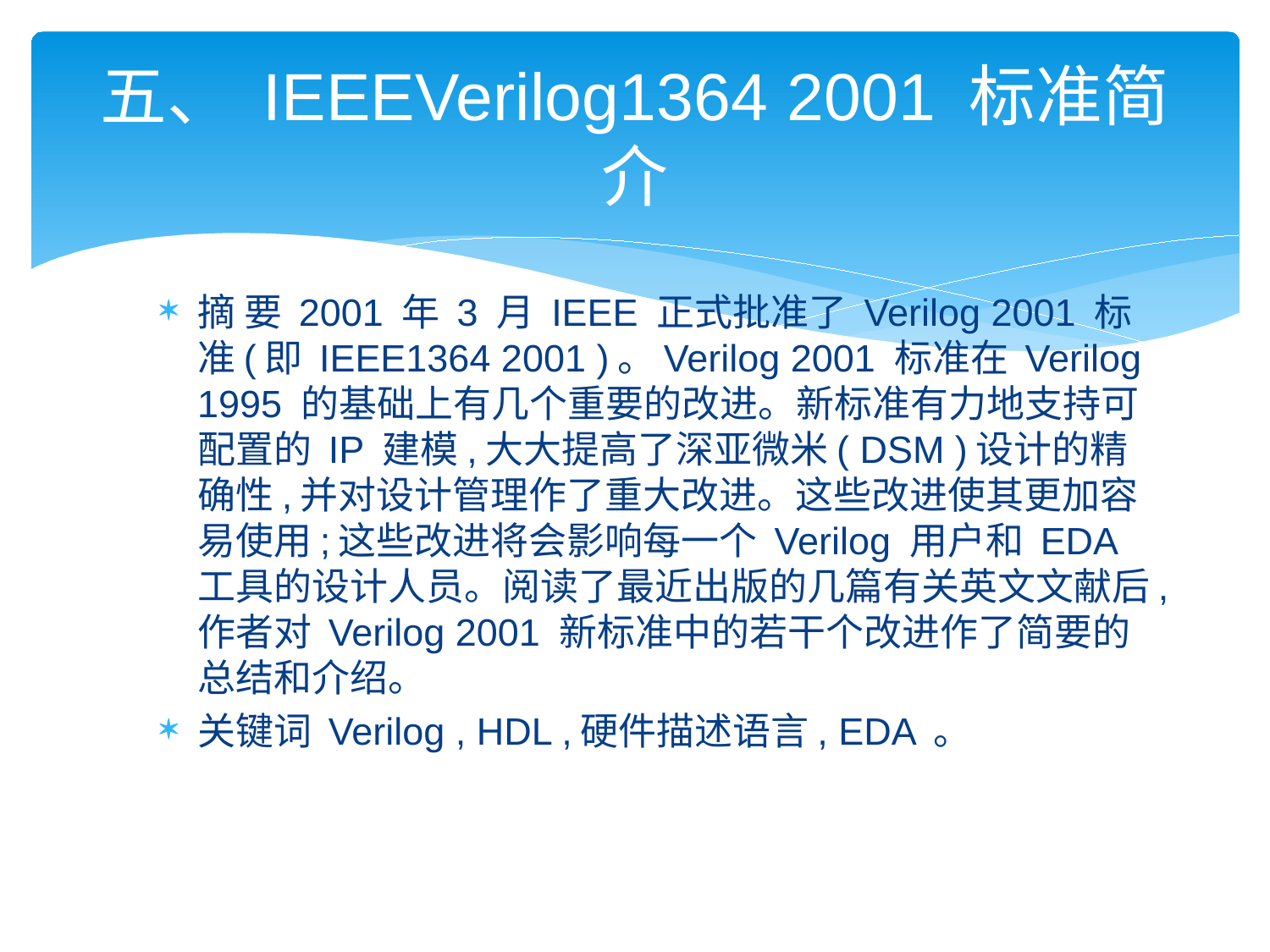

# 五、 IEEEVerilog1364 2001 标准简介
摘 要 2001 年 3 月 IEEE 正式批准了 Verilog 2001 标准(即 IEEE1364 2001 )。Verilog 2001 标准在 Verilog 1995 的基础上有几个重要的改进。新标准有力地支持可配置的 IP 建模,大大提高了深亚微米( DSM )设计的精确性,并对设计管理作了重大改进。这些改进使其更加容易使用;这些改进将会影响每一个 Verilog 用户和 EDA 工具的设计人员。阅读了最近出版的几篇有关英文文献后,作者对 Verilog 2001 新标准中的若干个改进作了简要的总结和介绍。
关键词 Verilog , HDL ,硬件描述语言, EDA 。